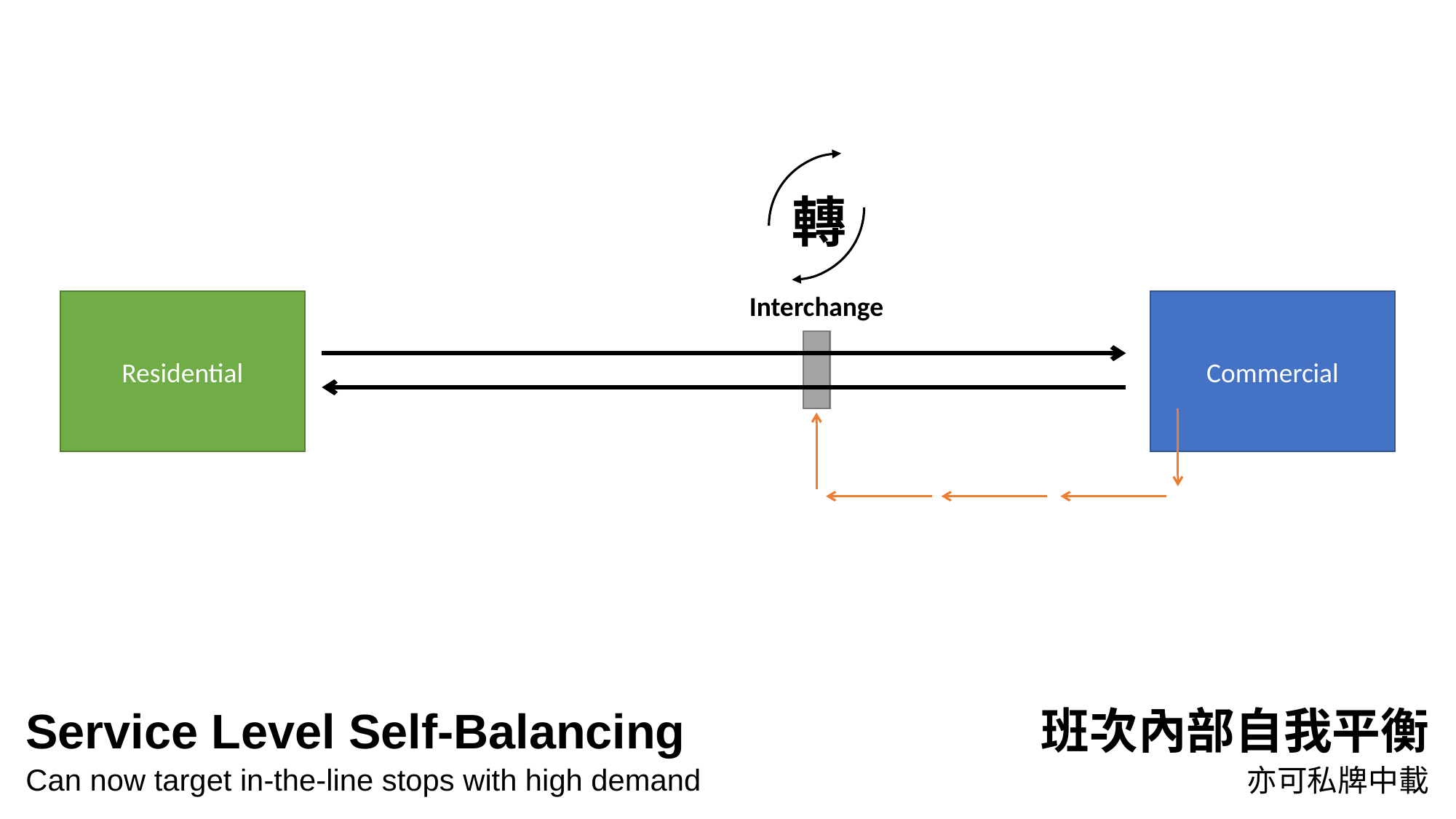

轉
Interchange
Residential
Commercial

Service Level Self-Balancing
班次內部自我平衡
Can now target in-the-line stops with high demand
亦可私牌中載